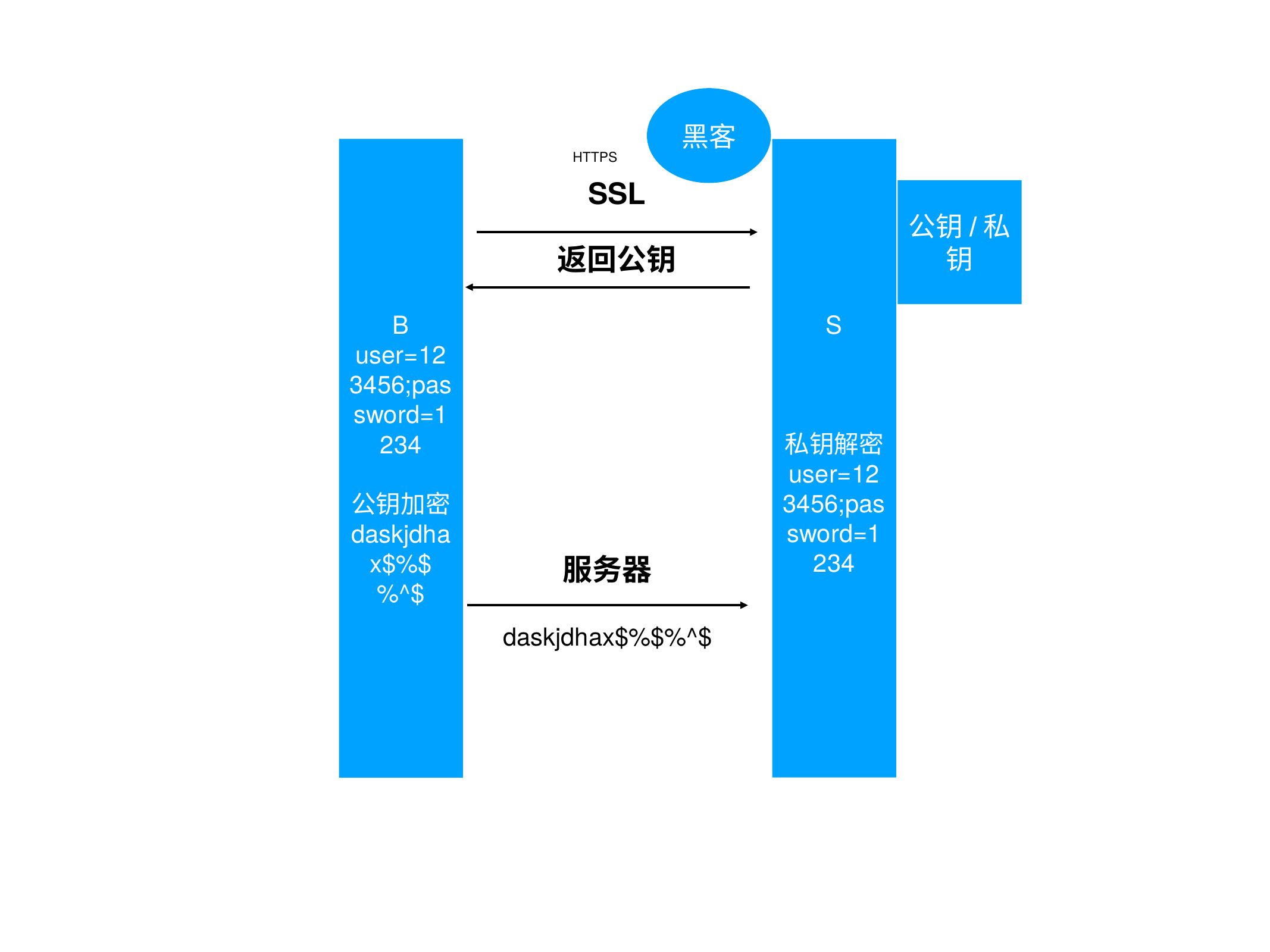

黑客
B
user=123456;password=1234

公钥加密
daskjdhax$%$%^$
S

私钥解密
user=123456;password=1234

HTTPS
SSL
公钥/私钥

返回公钥

daskjdhax$%$%^$
daskjdhax$%$%^$
服务器

daskjdhax$%$%^$